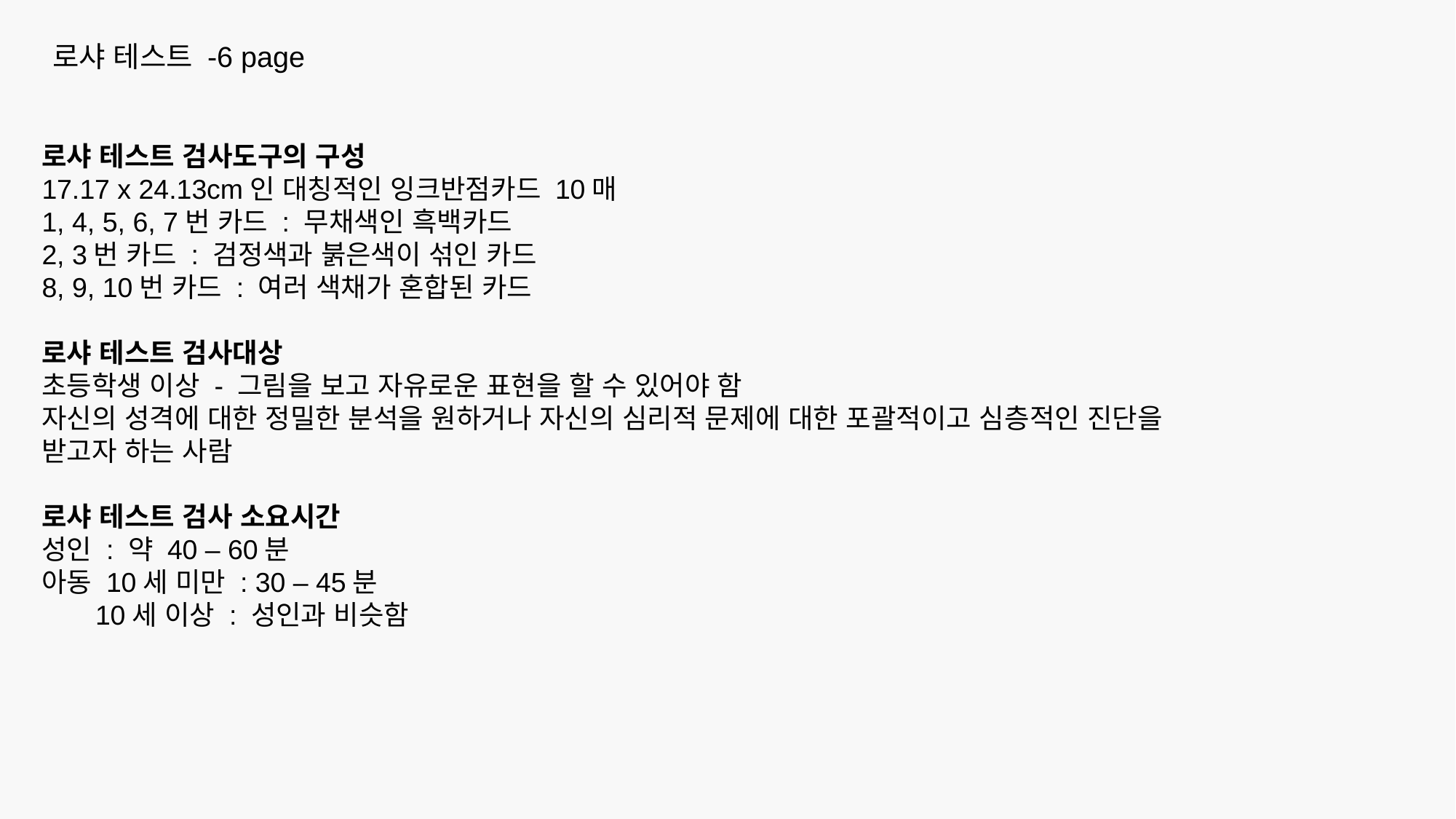

로샤 테스트 -6 page
로샤 테스트 검사도구의 구성
17.17 x 24.13cm인 대칭적인 잉크반점카드 10매
1, 4, 5, 6, 7번 카드 : 무채색인 흑백카드
2, 3번 카드 : 검정색과 붉은색이 섞인 카드
8, 9, 10번 카드 : 여러 색채가 혼합된 카드

로샤 테스트 검사대상
초등학생 이상 - 그림을 보고 자유로운 표현을 할 수 있어야 함
자신의 성격에 대한 정밀한 분석을 원하거나 자신의 심리적 문제에 대한 포괄적이고 심층적인 진단을
받고자 하는 사람

로샤 테스트 검사 소요시간
성인 : 약 40 – 60분
아동 10세 미만 : 30 – 45분
       10세 이상 : 성인과 비슷함